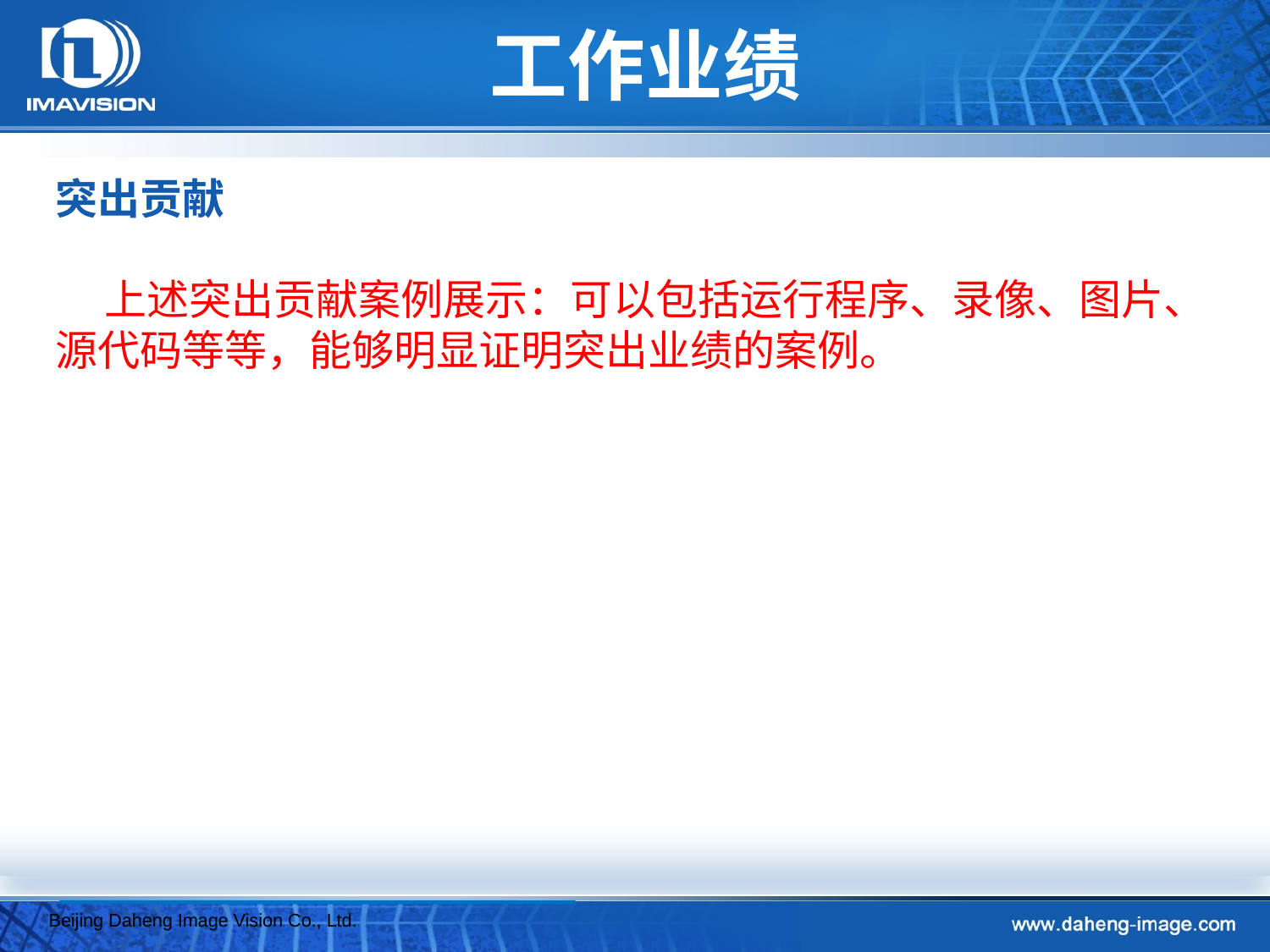

工作业绩

突出贡献

上述突出贡献案例展示：可以包括运行程序、录像、图片、源代码等等，能够明显证明突出业绩的案例。
Beijing Daheng Image Vision Co., Ltd.